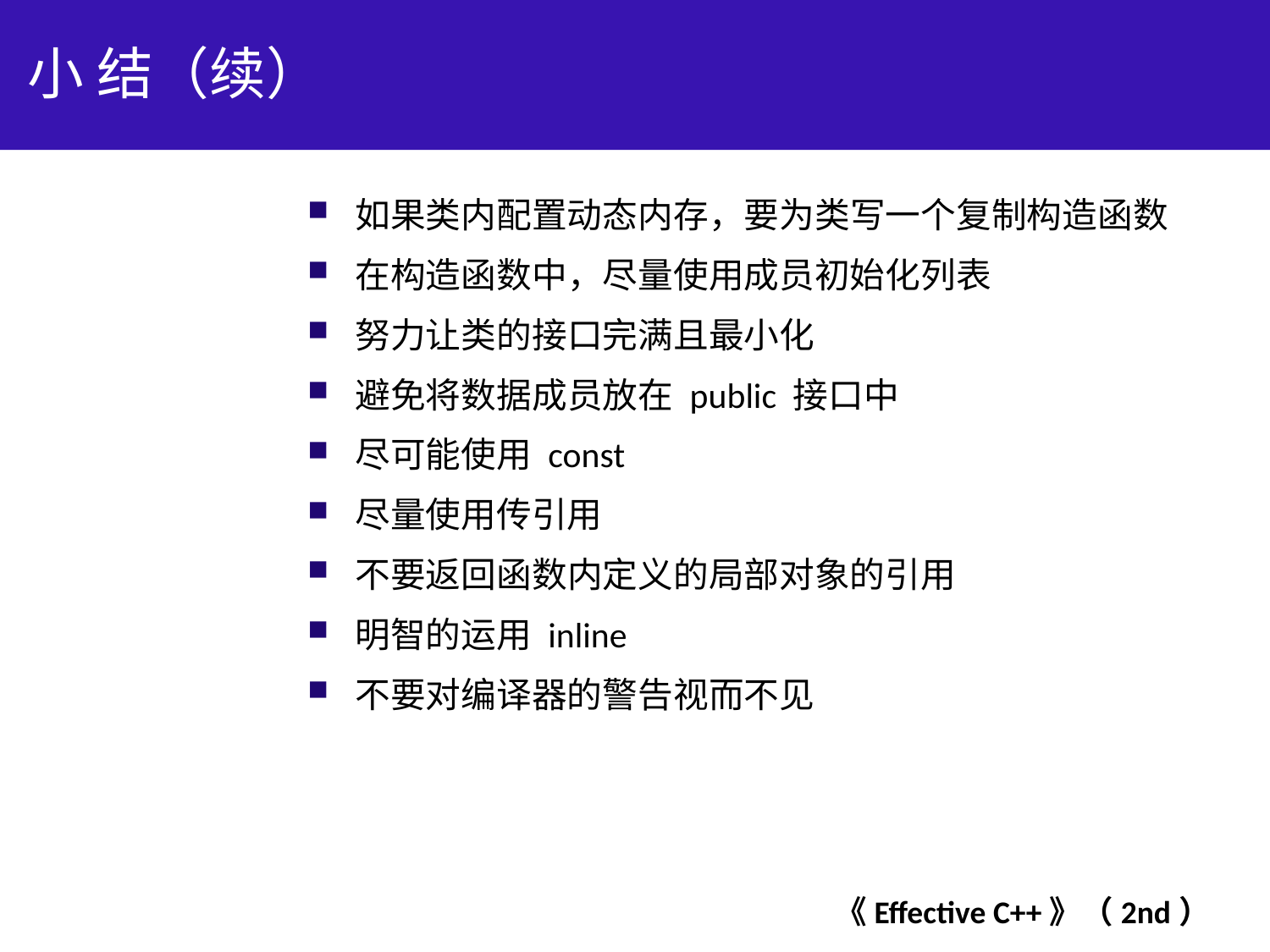

# 小 结（续）
如果类内配置动态内存，要为类写一个复制构造函数
在构造函数中，尽量使用成员初始化列表
努力让类的接口完满且最小化
避免将数据成员放在 public 接口中
尽可能使用 const
尽量使用传引用
不要返回函数内定义的局部对象的引用
明智的运用 inline
不要对编译器的警告视而不见
81
《Effective C++》（2nd）